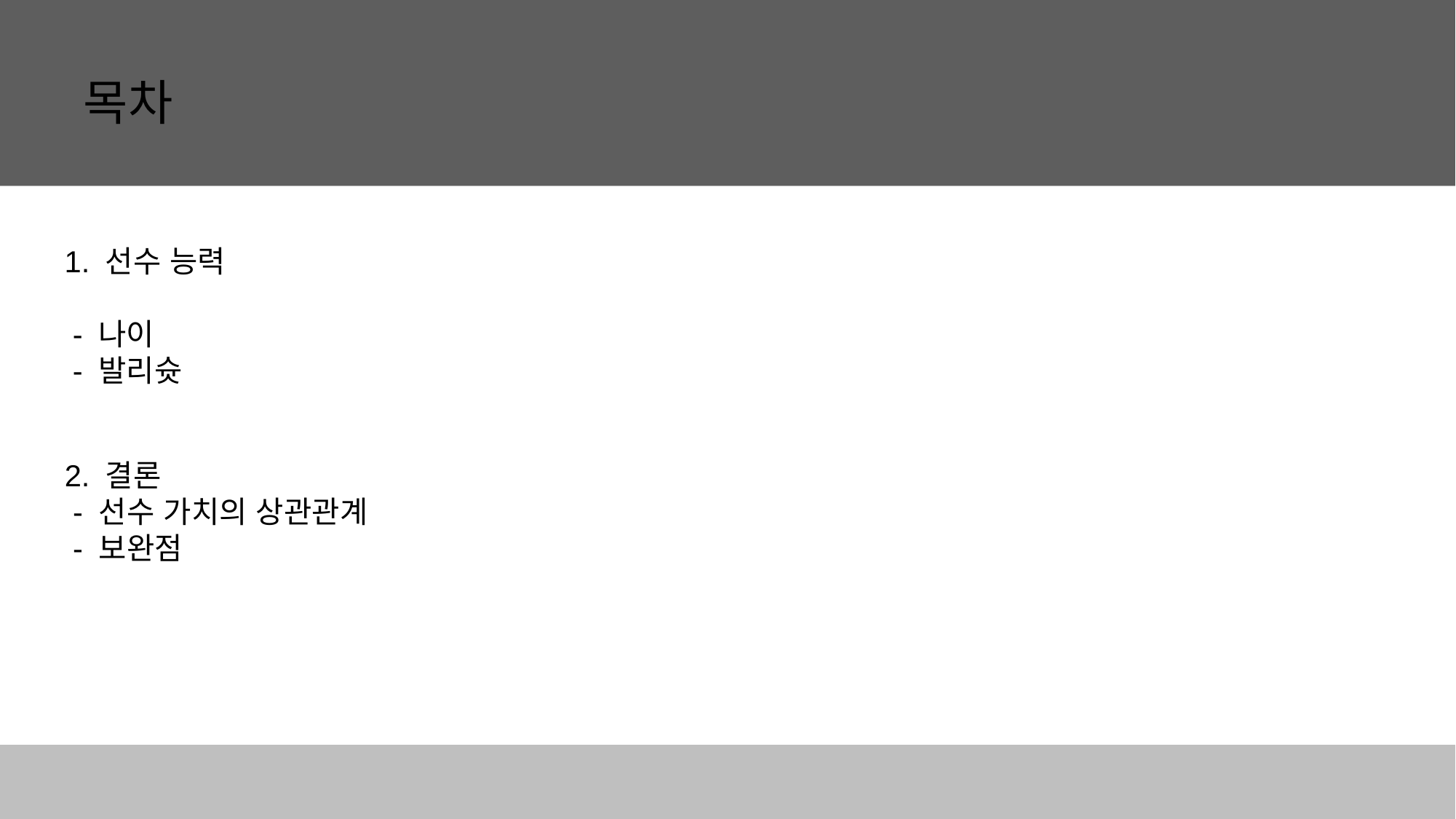

# 목차
1. 선수 능력

 - 나이
 - 발리슛
2. 결론
 - 선수 가치의 상관관계
 - 보완점